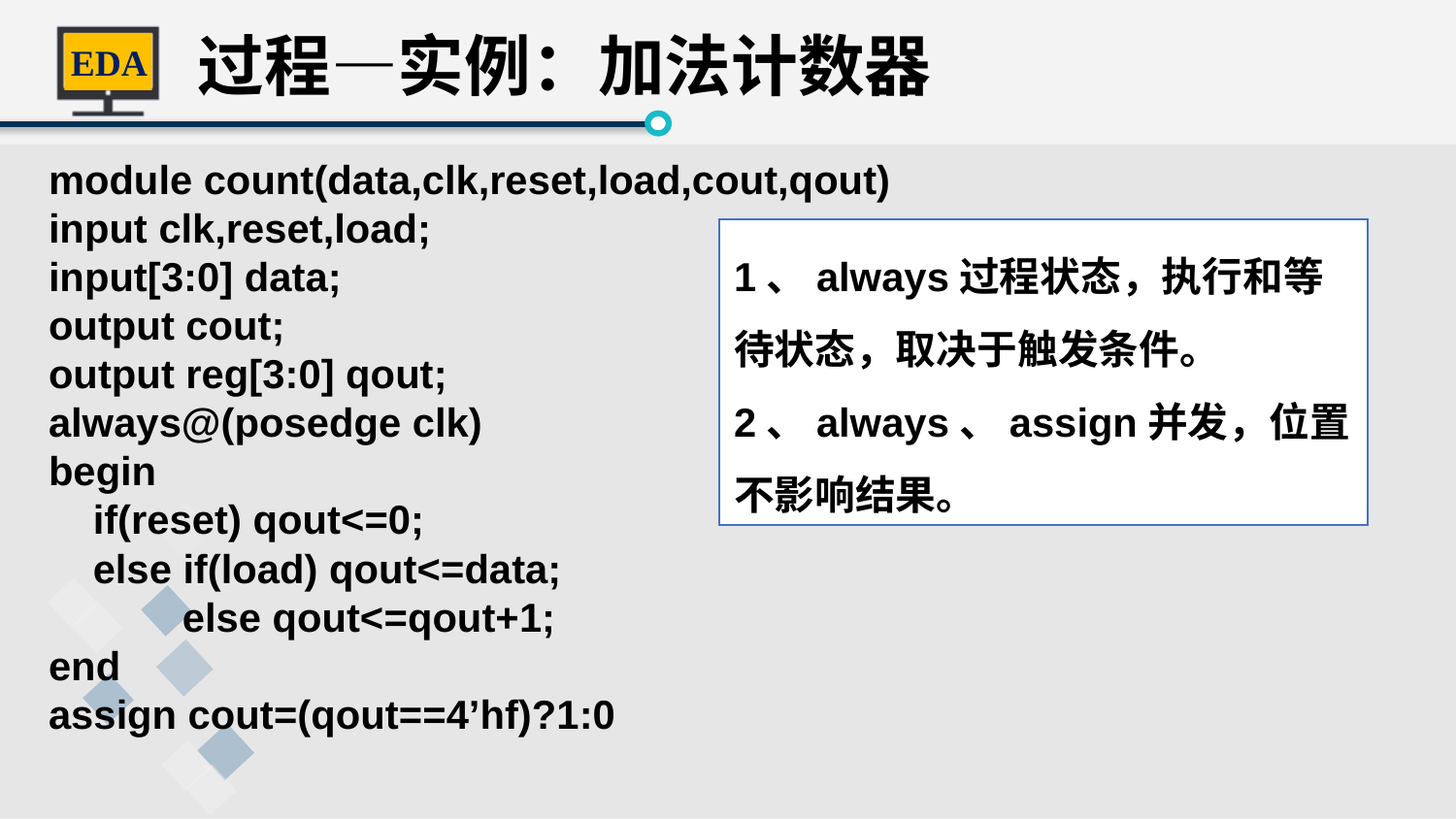

过程—实例：加法计数器
module count(data,clk,reset,load,cout,qout)
input clk,reset,load;
input[3:0] data;
output cout;
output reg[3:0] qout;
always@(posedge clk)
begin
    if(reset) qout<=0;
    else if(load) qout<=data;
            else qout<=qout+1;
end
assign cout=(qout==4’hf)?1:0
1、always过程状态，执行和等待状态，取决于触发条件。
2、always、assign并发，位置不影响结果。